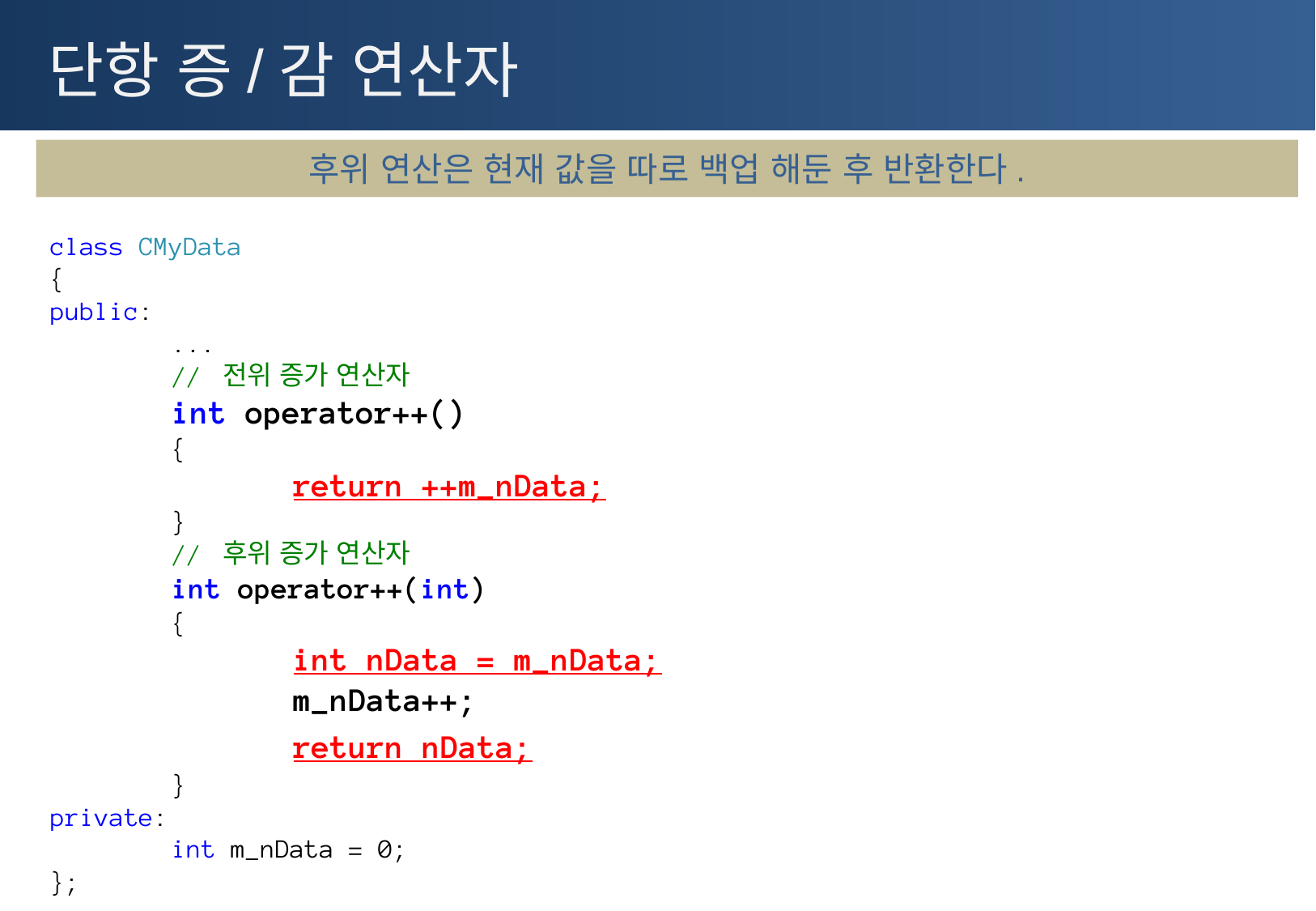

# 단항 증/감 연산자
후위 연산은 현재 값을 따로 백업 해둔 후 반환한다.
class CMyData
{
public:
	...
	// 전위 증가 연산자
	int operator++()
	{
		return ++m_nData;
	}
	// 후위 증가 연산자
	int operator++(int)
	{
		int nData = m_nData;
		m_nData++;
		return nData;
	}
private:
	int m_nData = 0;
};